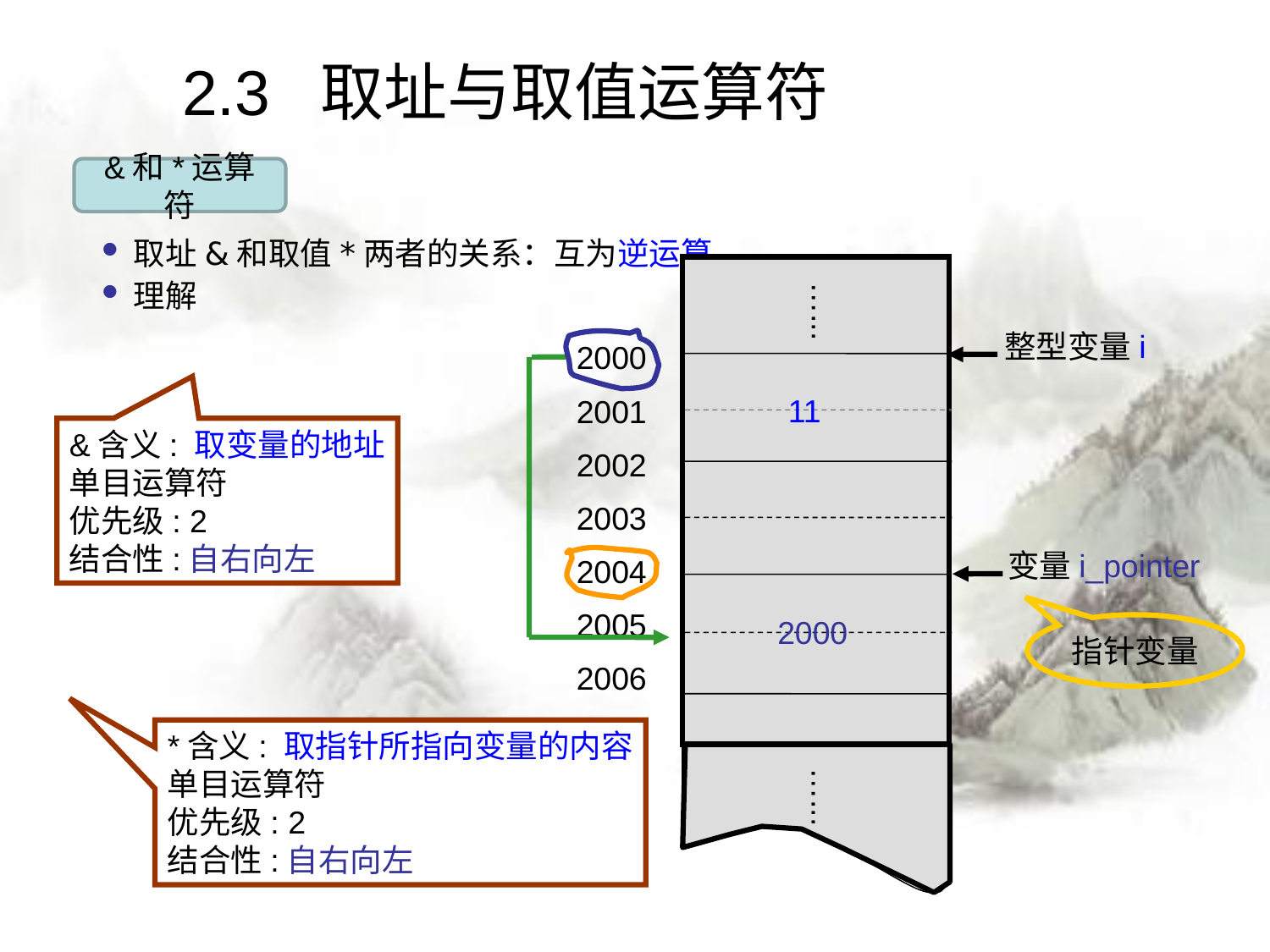

# 2.3  取址与取值运算符
&和*运算符
取址&和取值*两者的关系：互为逆运算
理解

…...
整型变量i
2000

2001
11

2002

2003

变量i_pointer
2004

2005

2006

…...

2000
指针变量

&含义: 取变量的地址
单目运算符
优先级: 2
结合性:自右向左
*含义: 取指针所指向变量的内容
单目运算符
优先级: 2
结合性:自右向左